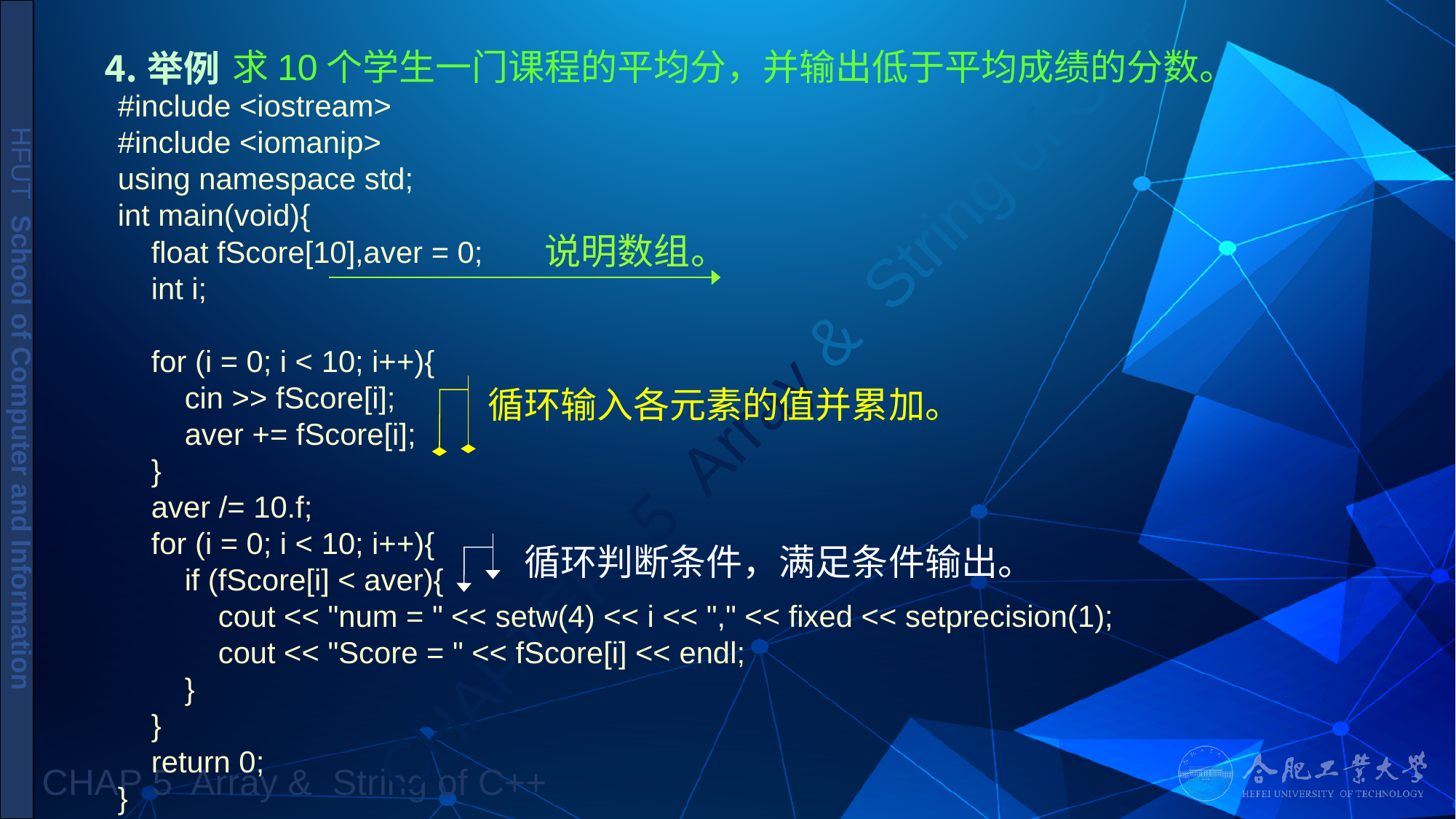

求10个学生一门课程的平均分，并输出低于平均成绩的分数。
# ⒋举例
#include <iostream>
#include <iomanip>
using namespace std;
int main(void){
    float fScore[10],aver = 0;
    int i;

    for (i = 0; i < 10; i++){
        cin >> fScore[i];
        aver += fScore[i];
    }
    aver /= 10.f;
    for (i = 0; i < 10; i++){
        if (fScore[i] < aver){
            cout << "num = " << setw(4) << i << "," << fixed << setprecision(1);
            cout << "Score = " << fScore[i] << endl;
        }
    }
    return 0;
}
说明数组。
循环输入各元素的值并累加。

循环判断条件，满足条件输出。